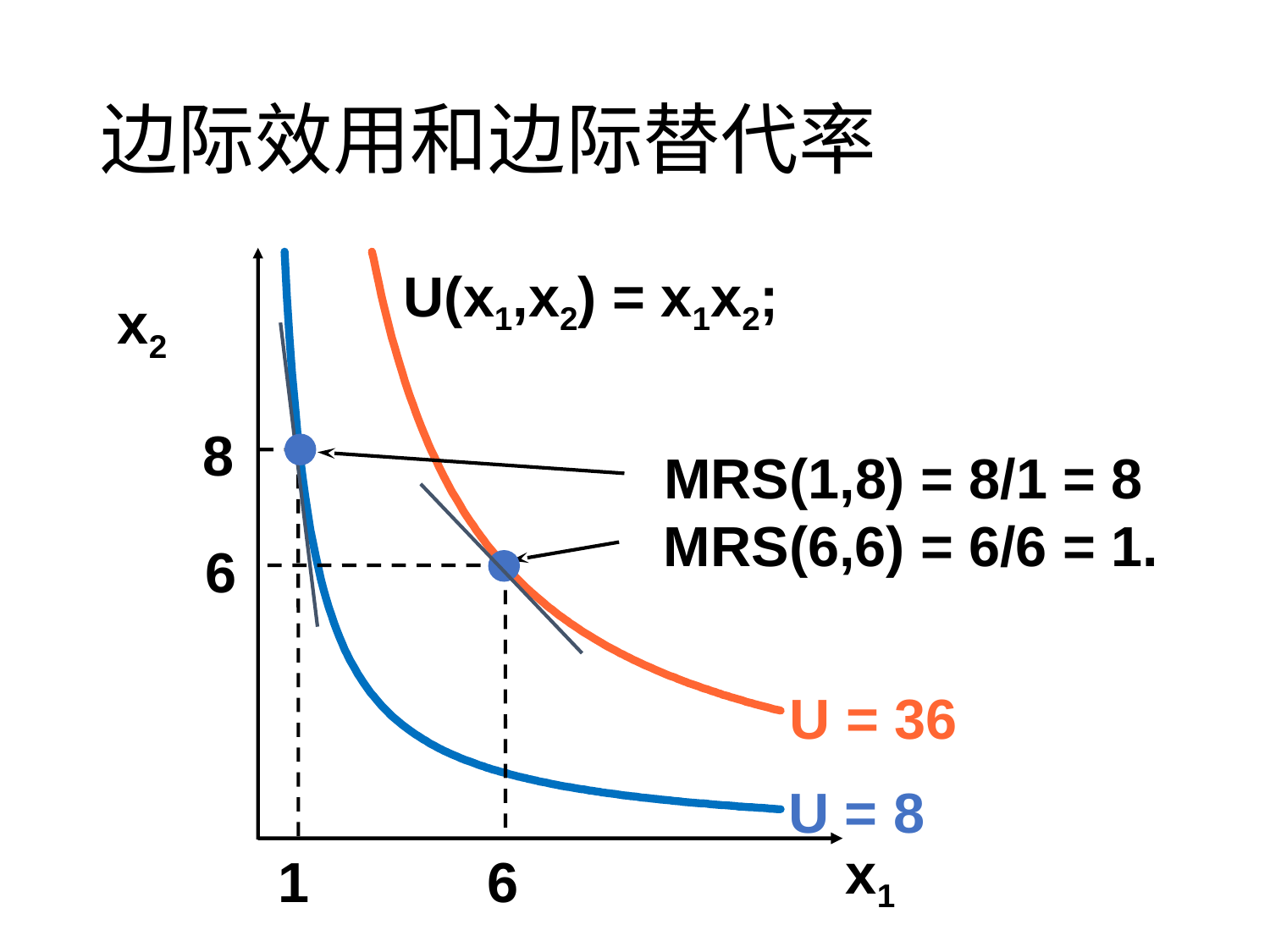

# 边际效用和边际替代率

U(x1,x2) = x1x2;
x2

8

     MRS(1,8) = 8/1 = 8
     MRS(6,6) = 6/6 = 1.

6

U = 36
U = 8
x1

1
6